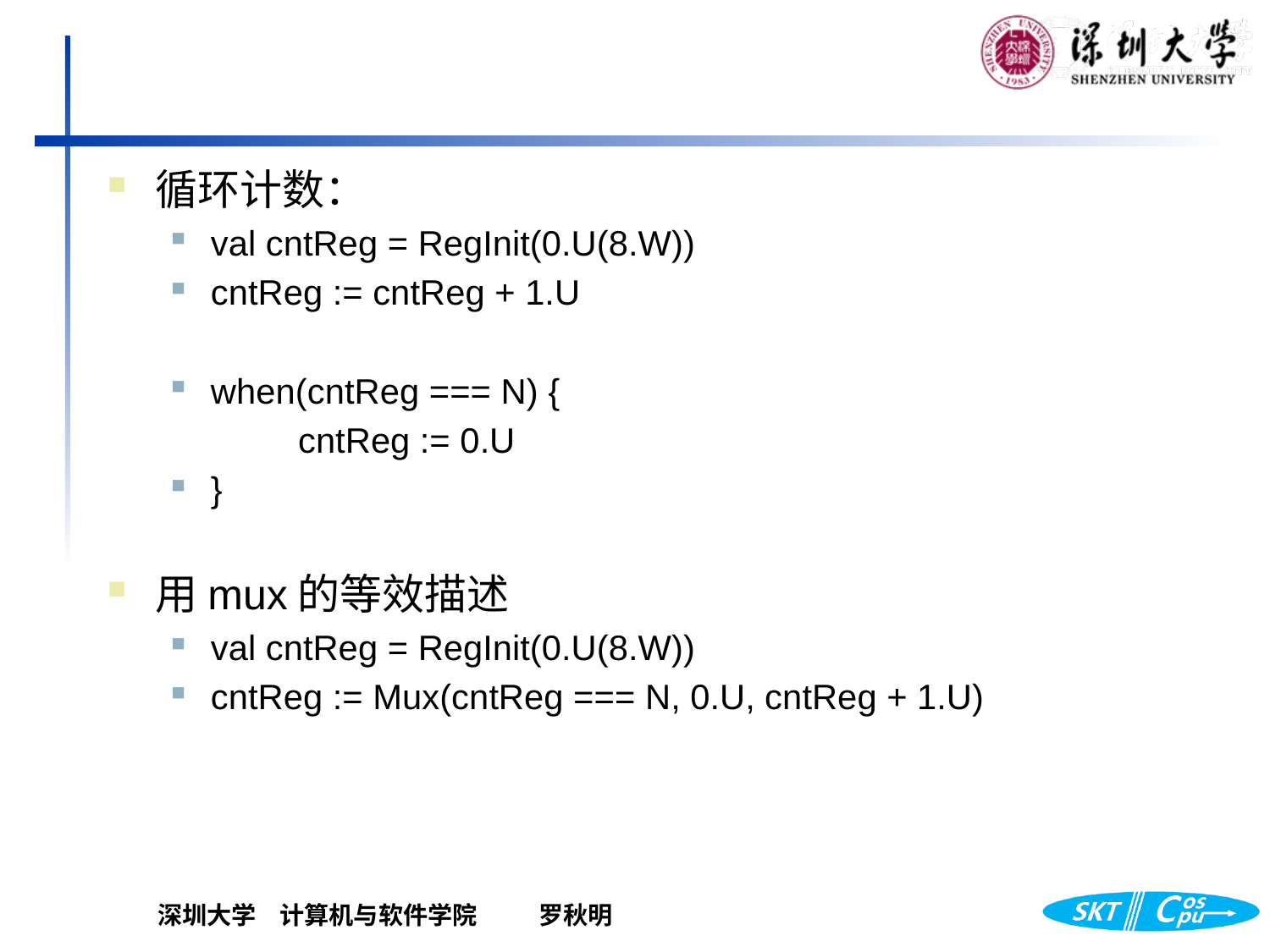

循环计数：
val cntReg = RegInit(0.U(8.W))
cntReg := cntReg + 1.U

when(cntReg === N) {
	cntReg := 0.U
}

用mux的等效描述
val cntReg = RegInit(0.U(8.W))
cntReg := Mux(cntReg === N, 0.U, cntReg + 1.U)